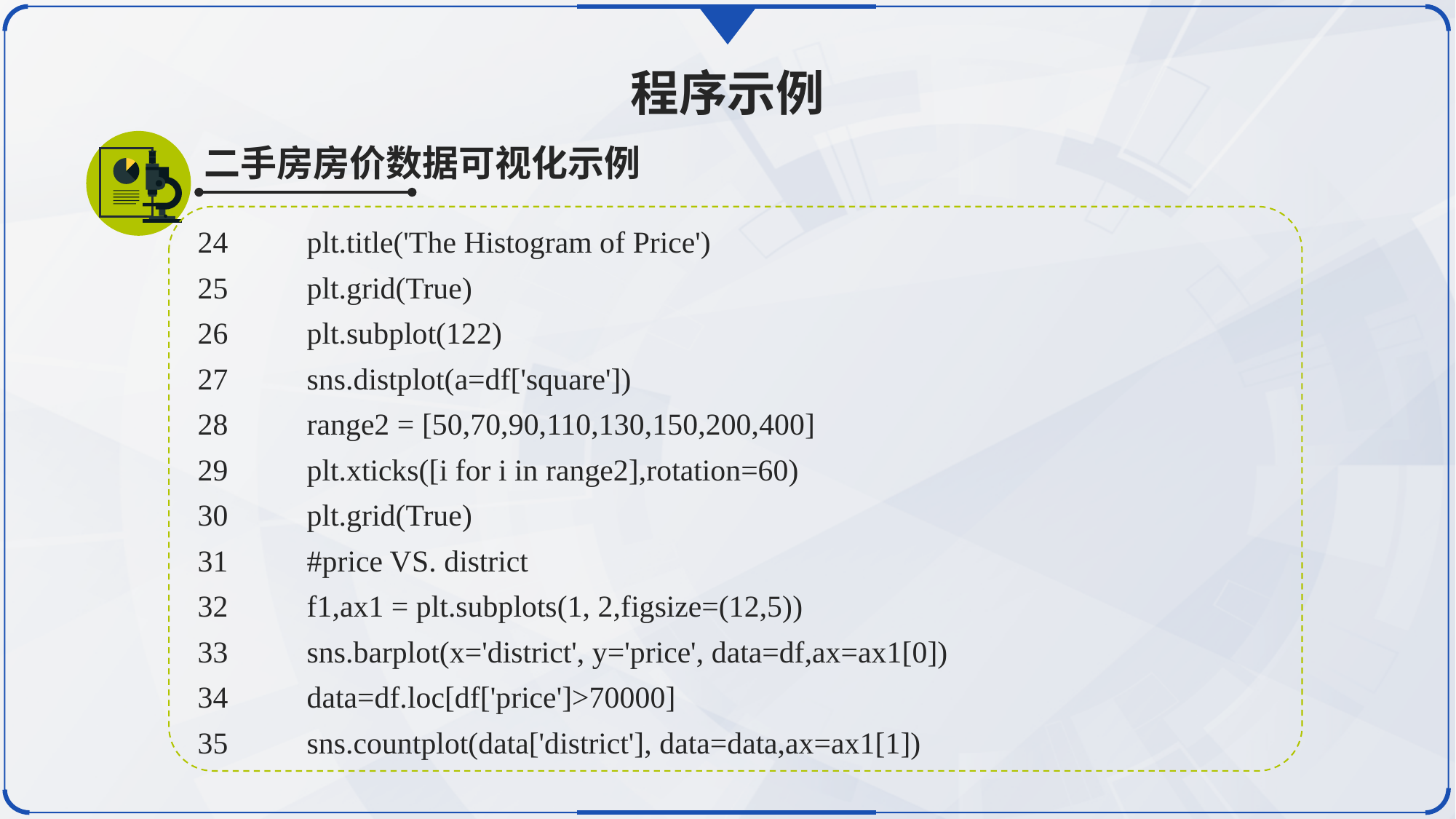

程序示例

二手房房价数据可视化示例

24	plt.title('The Histogram of Price')
25	plt.grid(True)
26	plt.subplot(122)
27	sns.distplot(a=df['square'])
28	range2 = [50,70,90,110,130,150,200,400]
29	plt.xticks([i for i in range2],rotation=60)
30	plt.grid(True)
31	#price VS. district
32	f1,ax1 = plt.subplots(1, 2,figsize=(12,5))
33	sns.barplot(x='district', y='price', data=df,ax=ax1[0])
34	data=df.loc[df['price']>70000]
35	sns.countplot(data['district'], data=data,ax=ax1[1])